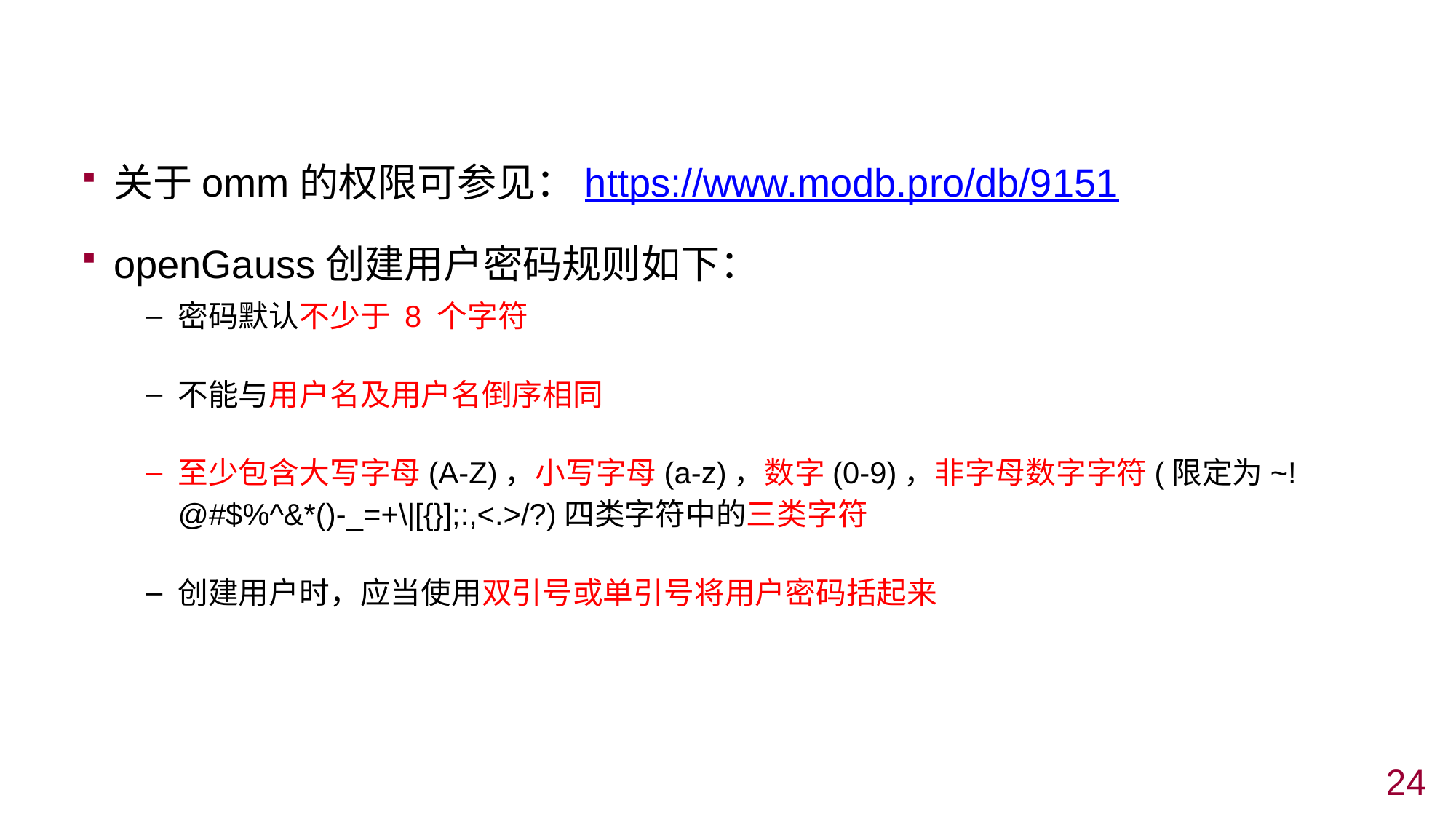

#
关于omm的权限可参见：https://www.modb.pro/db/9151

openGauss创建用户密码规则如下：
密码默认不少于 8 个字符

不能与用户名及用户名倒序相同

至少包含大写字母(A-Z)，小写字母(a-z)，数字(0-9)，非字母数字字符(限定为~!@#$%^&*()-_=+\|[{}];:,<.>/?)四类字符中的三类字符

创建用户时，应当使用双引号或单引号将用户密码括起来
24